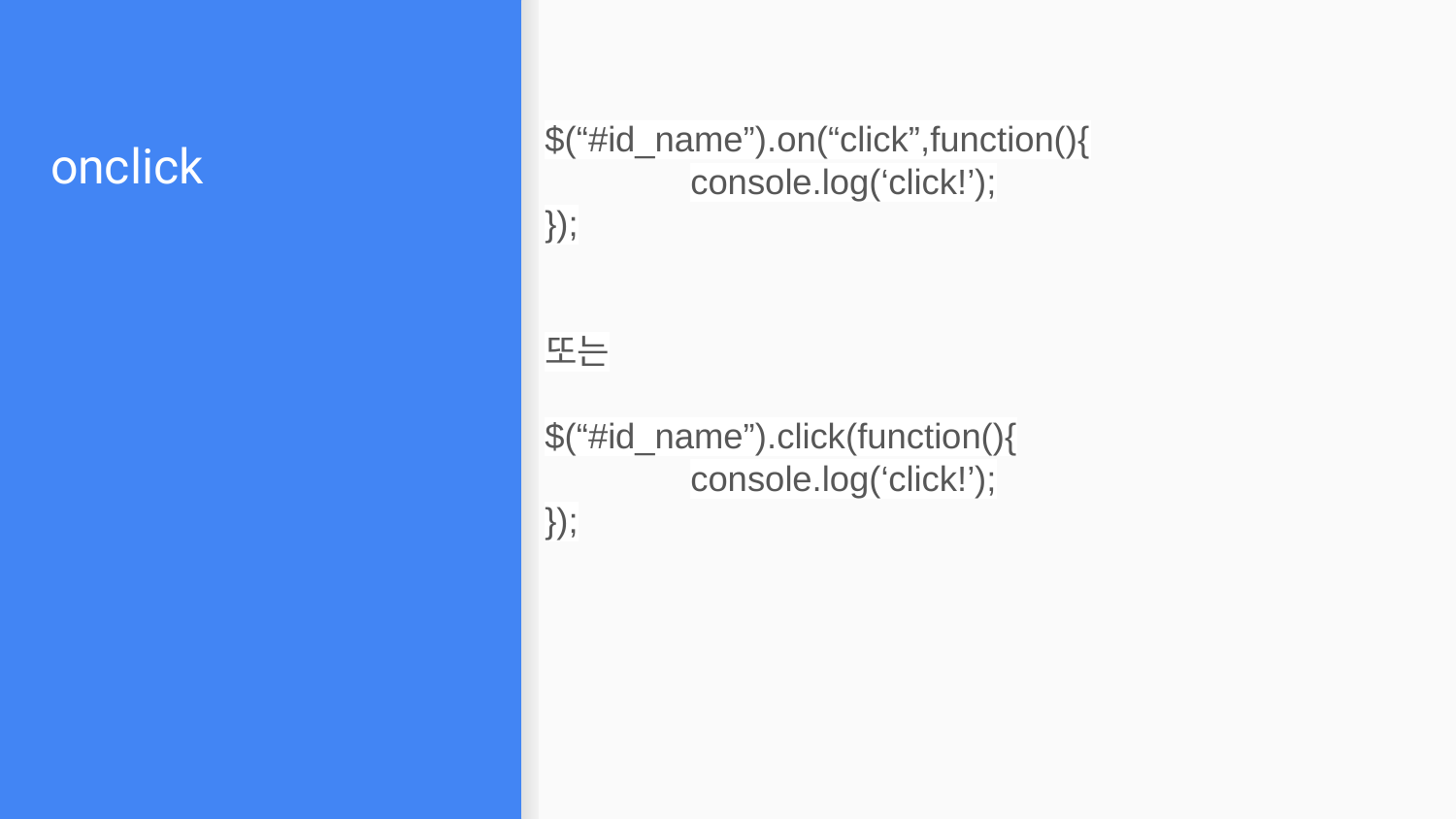

$(“#id_name”).on(“click”,function(){
	console.log(‘click!’);
});

또는

$(“#id_name”).click(function(){
	console.log(‘click!’);
});

# onclick